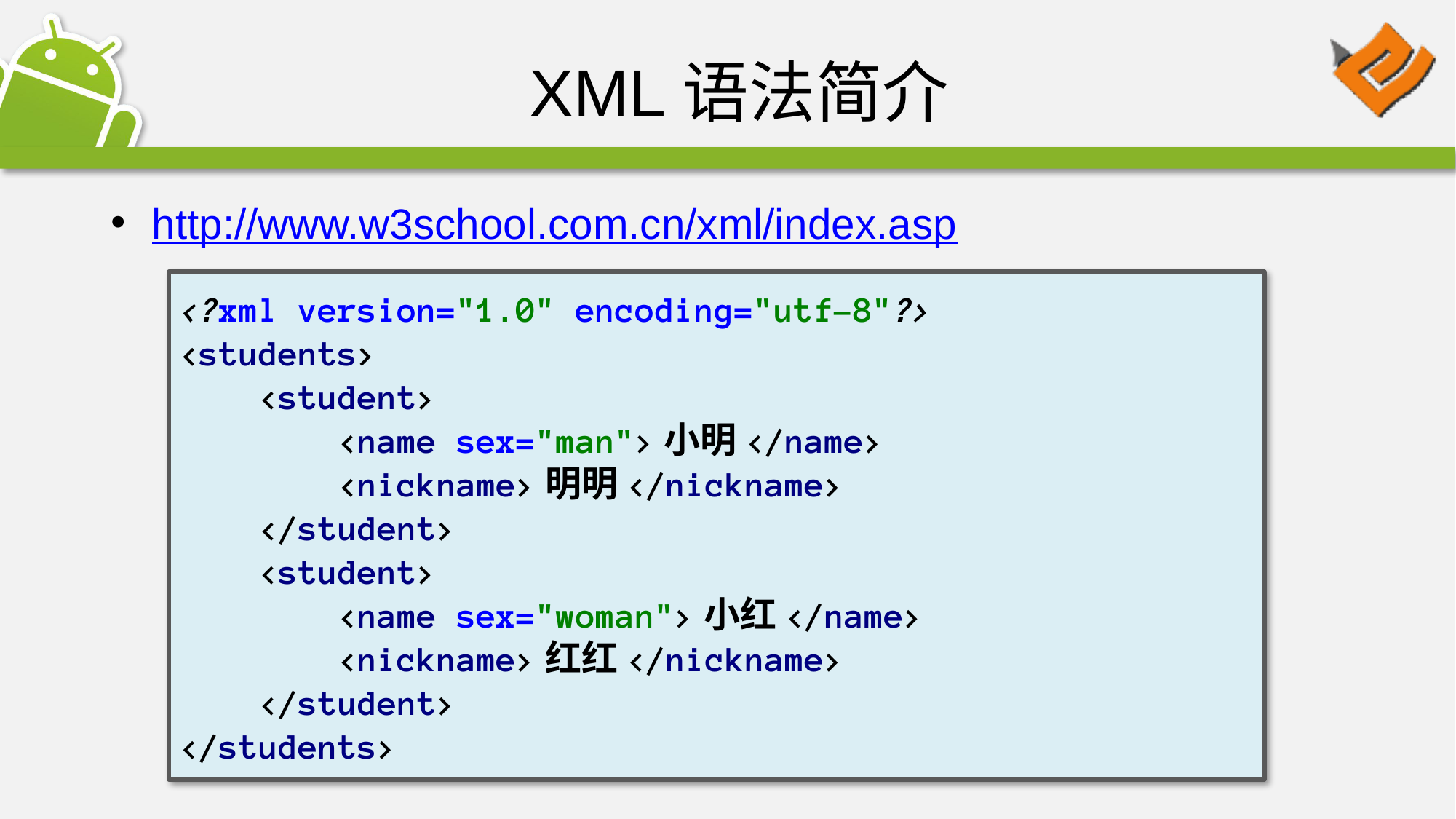

# XML语法简介
http://www.w3school.com.cn/xml/index.asp
<?xml version="1.0" encoding="utf-8"?>
<students>
    <student>
        <name sex="man">小明</name>
        <nickname>明明</nickname>
    </student>
    <student>
        <name sex="woman">小红</name>
        <nickname>红红</nickname>
    </student>
</students>